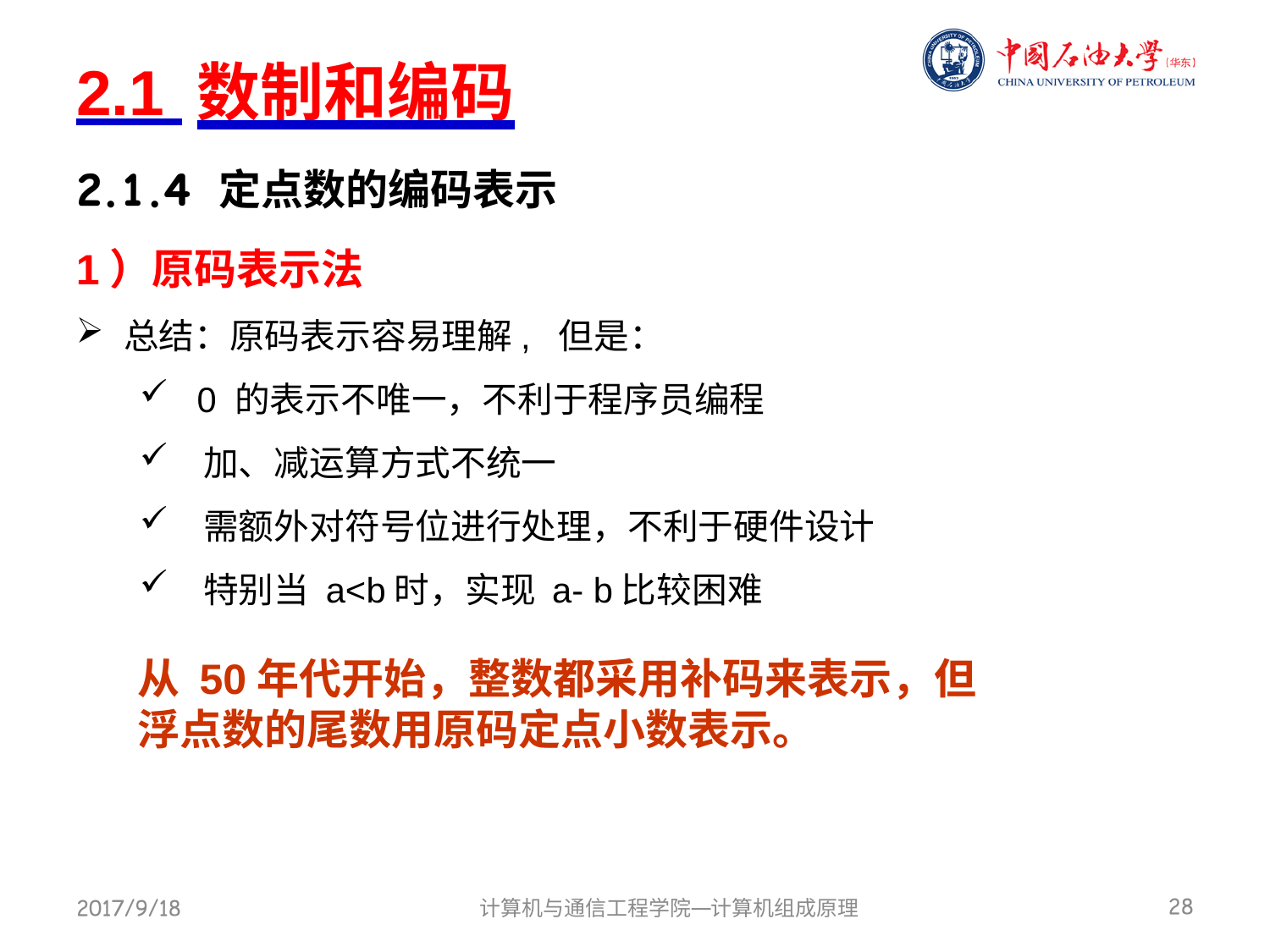

# 2.1 数制和编码
2.1.4 定点数的编码表示
1）原码表示法
总结：原码表示容易理解,  但是：
 0 的表示不唯一，不利于程序员编程
 加、减运算方式不统一
 需额外对符号位进行处理，不利于硬件设计
 特别当 a<b时，实现 a- b比较困难
从 50年代开始，整数都采用补码来表示，但浮点数的尾数用原码定点小数表示。
2017/9/18
计算机与通信工程学院—计算机组成原理
28